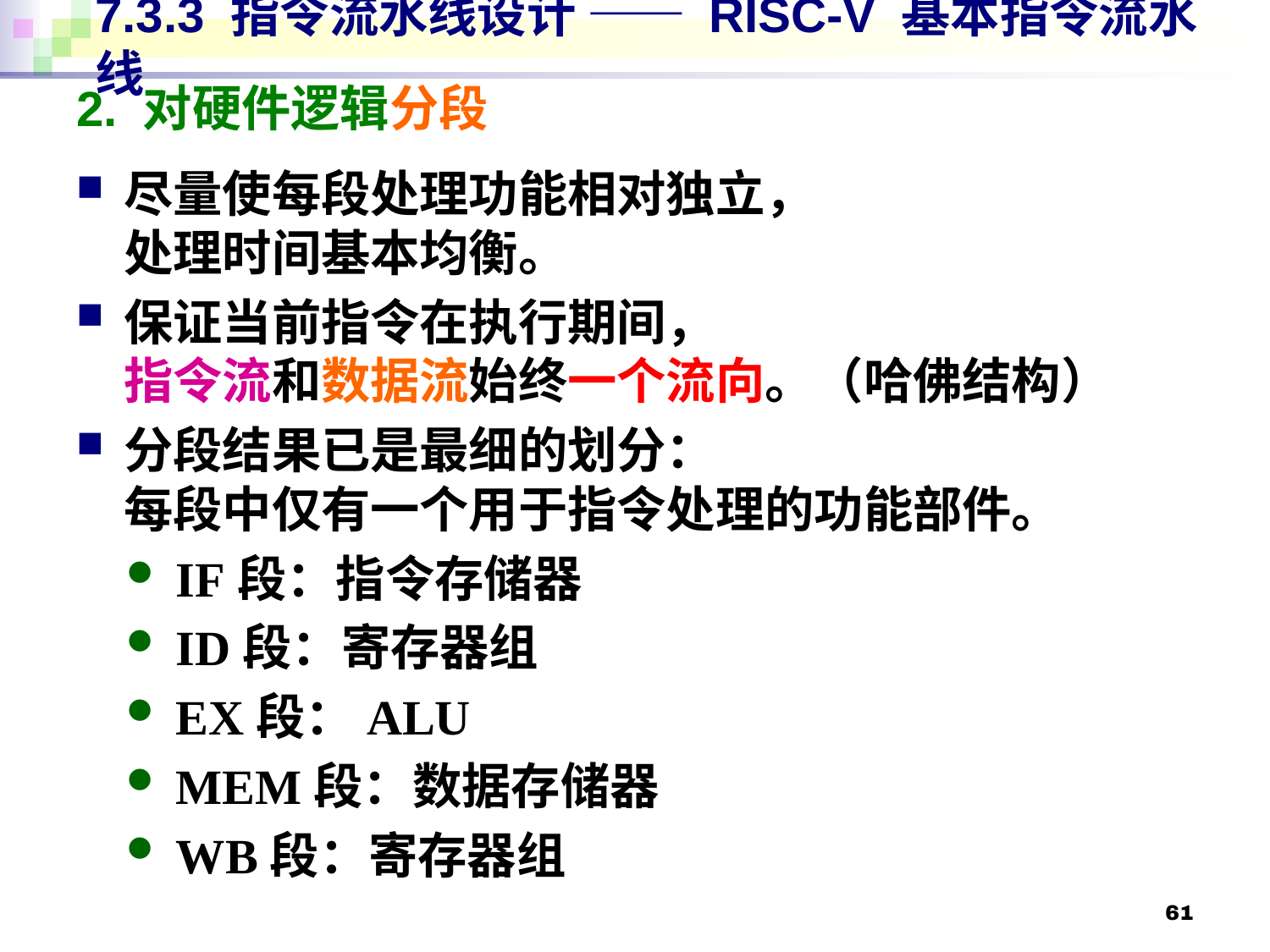

# 7.3.3 指令流水线设计 —— RISC-V 基本指令流水线
2. 对硬件逻辑分段
尽量使每段处理功能相对独立，
处理时间基本均衡。
保证当前指令在执行期间，
指令流和数据流始终一个流向。（哈佛结构）
分段结果已是最细的划分：
每段中仅有一个用于指令处理的功能部件。
IF段：指令存储器
ID段：寄存器组
EX段：ALU
MEM段：数据存储器
WB段：寄存器组
61